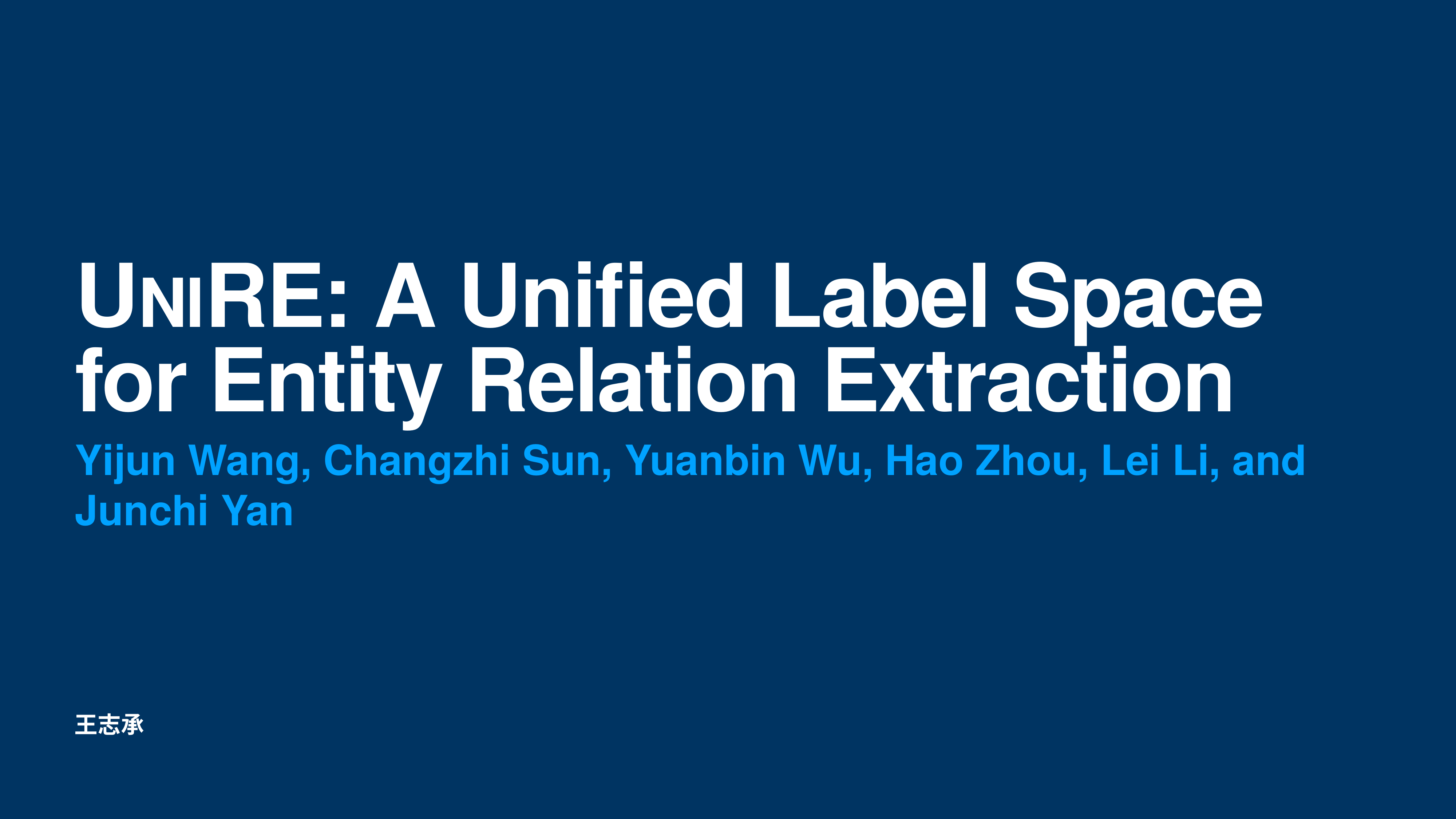

# UNIRE: A Uniﬁed Label Space for Entity Relation Extraction
Yijun Wang, Changzhi Sun, Yuanbin Wu, Hao Zhou, Lei Li, and Junchi Yan
王志承